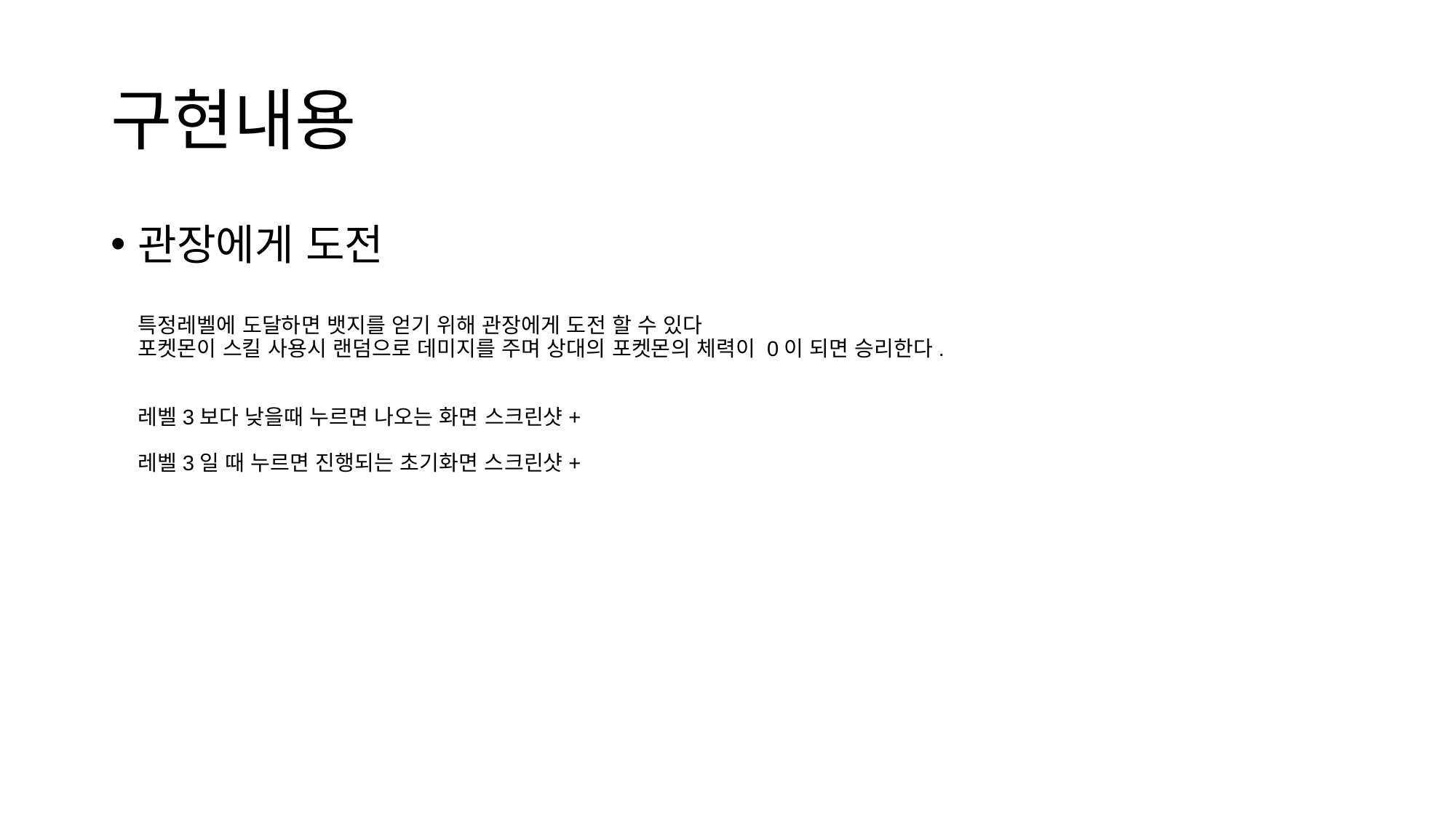

# 구현내용
관장에게 도전
특정레벨에 도달하면 뱃지를 얻기 위해 관장에게 도전 할 수 있다
포켓몬이 스킬 사용시 랜덤으로 데미지를 주며 상대의 포켓몬의 체력이 0이 되면 승리한다.
레벨3보다 낮을때 누르면 나오는 화면 스크린샷+
레벨3일 때 누르면 진행되는 초기화면 스크린샷+